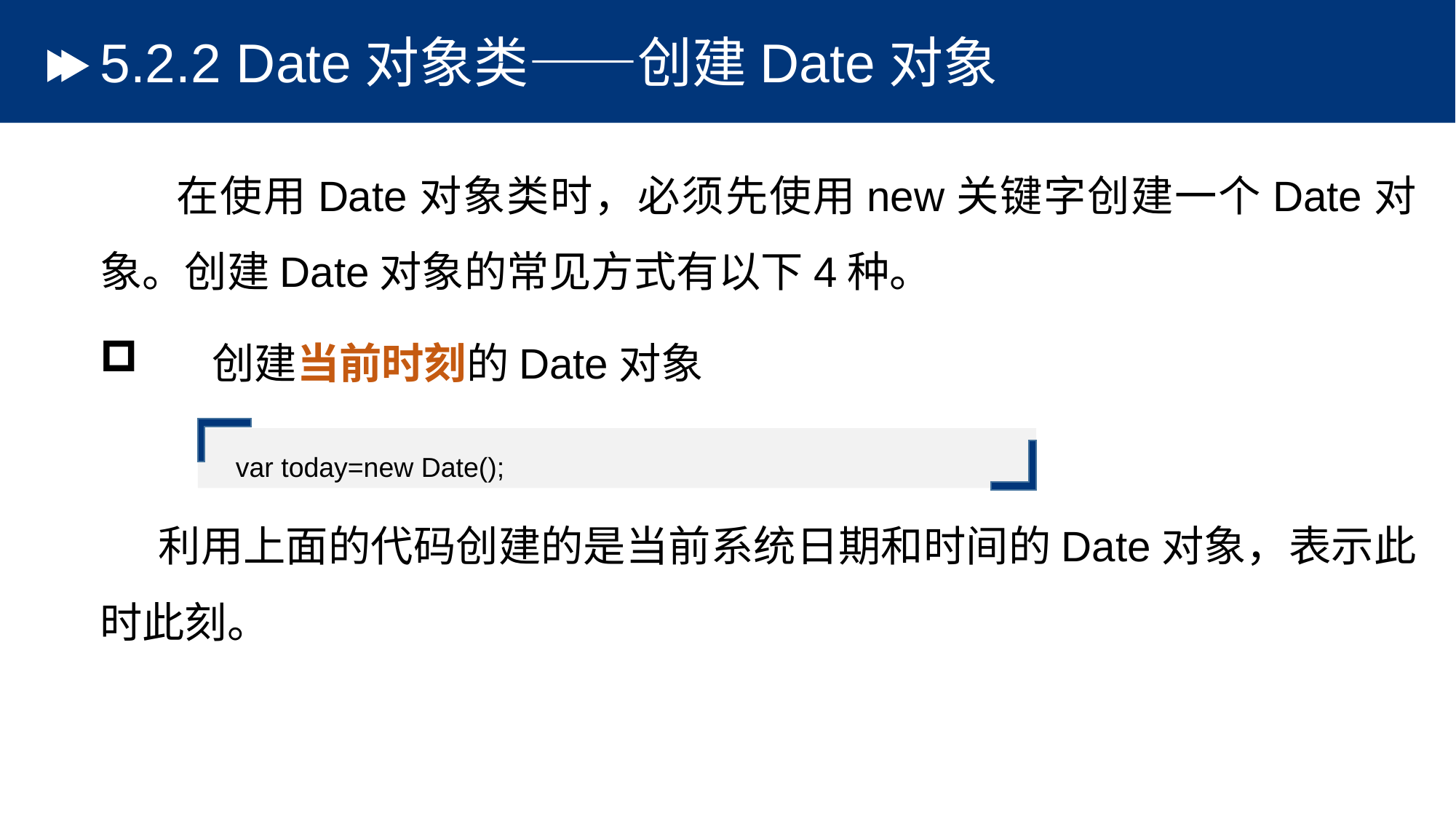

# 5.2.2 Date对象类——创建Date对象
      在使用Date对象类时，必须先使用new关键字创建一个Date对象。创建Date对象的常见方式有以下4种。
     创建当前时刻的Date对象

     利用上面的代码创建的是当前系统日期和时间的Date对象，表示此时此刻。

var today=new Date();